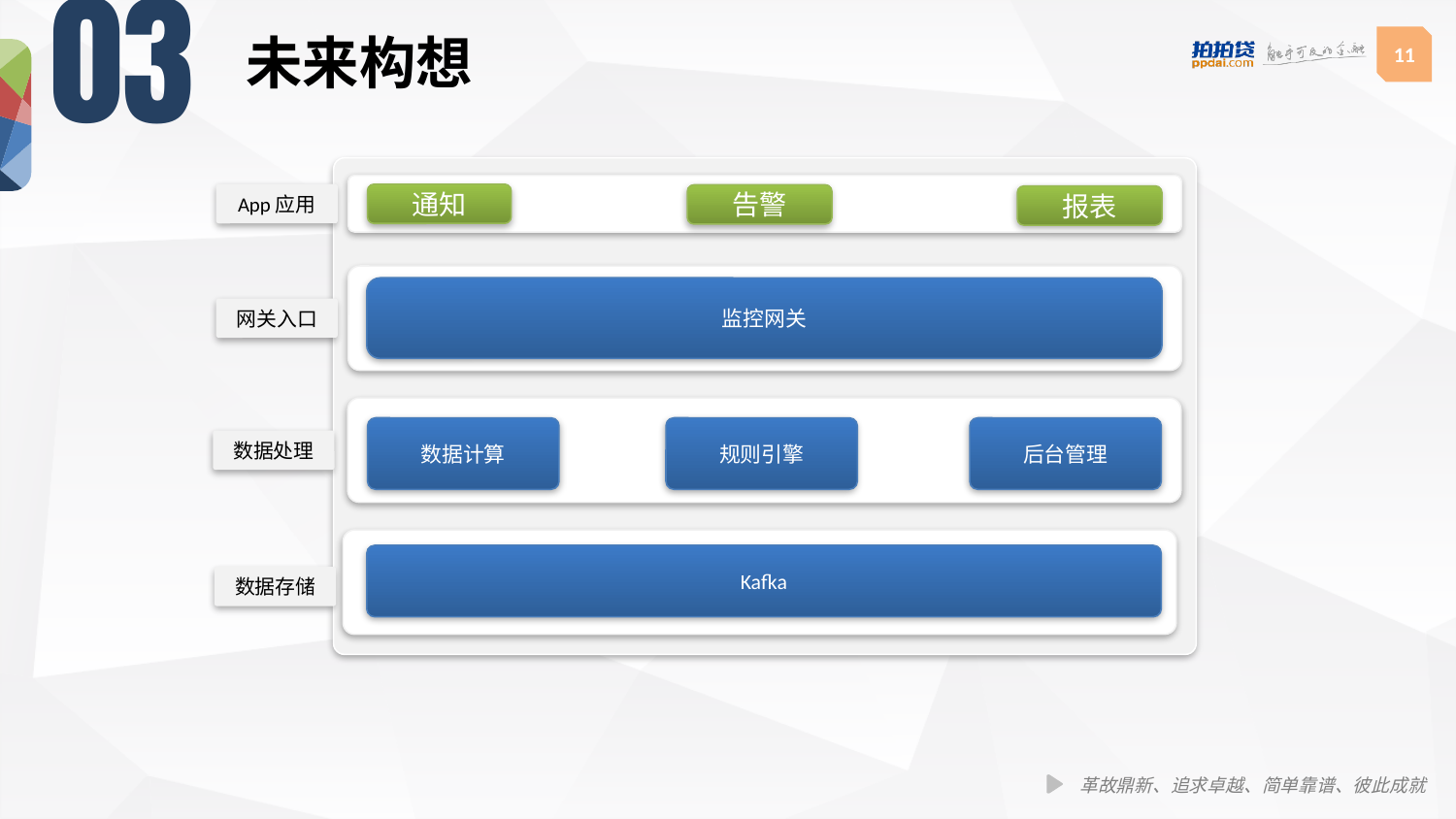

03
未来构想

通知
告警
App应用
报表

监控网关
网关入口

数据计算
规则引擎
后台管理
数据处理

Kafka
数据存储